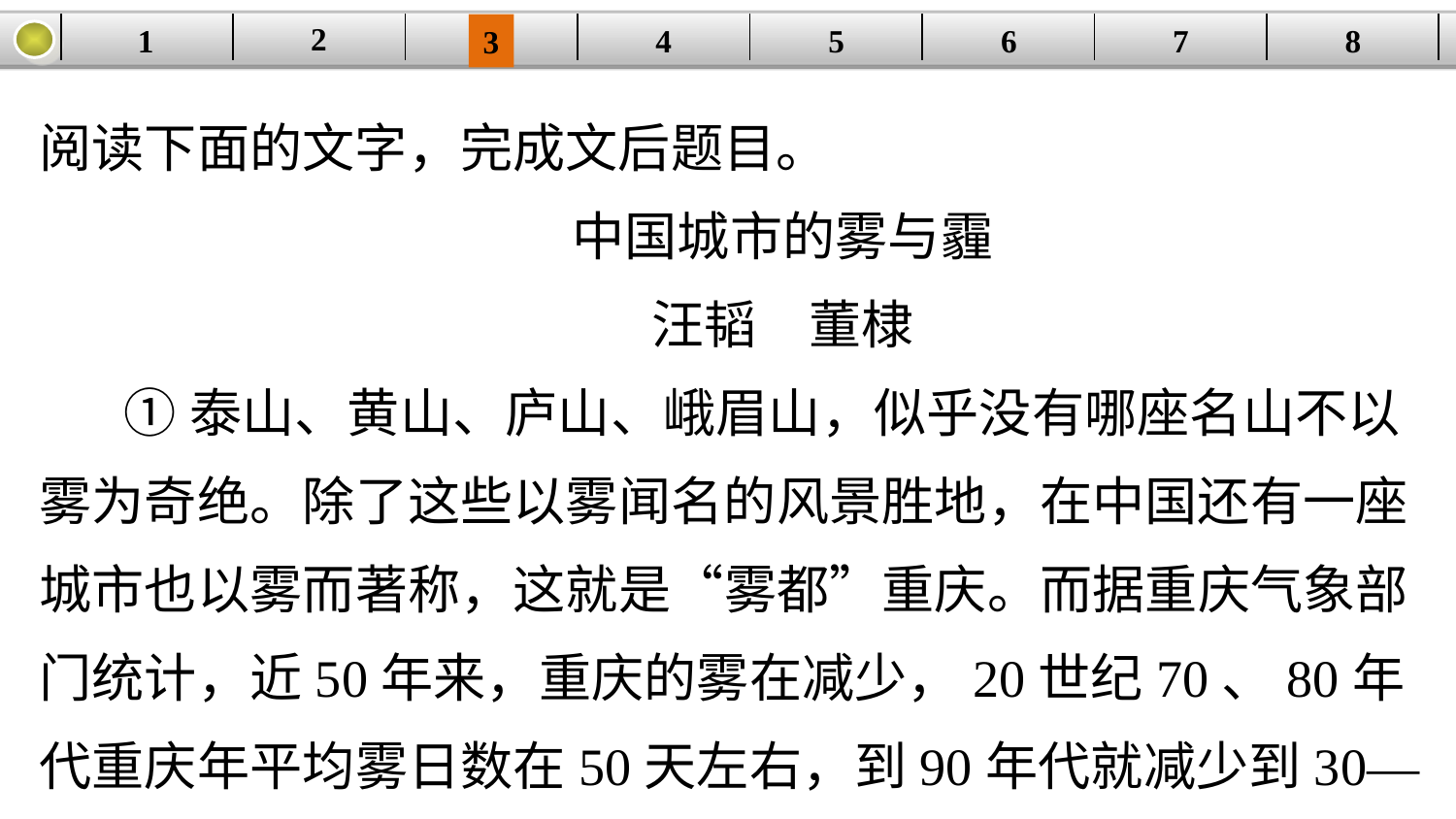

2
1
8
7
6
|  |  |  |  |  |  |  |  |
| --- | --- | --- | --- | --- | --- | --- | --- |
5
4
3

阅读下面的文字，完成文后题目。
中国城市的雾与霾
汪韬　董棣
 ①泰山、黄山、庐山、峨眉山，似乎没有哪座名山不以雾为奇绝。除了这些以雾闻名的风景胜地，在中国还有一座城市也以雾而著称，这就是“雾都”重庆。而据重庆气象部门统计，近50年来，重庆的雾在减少，20世纪70、80年代重庆年平均雾日数在50天左右，到90年代就减少到30—40天了。